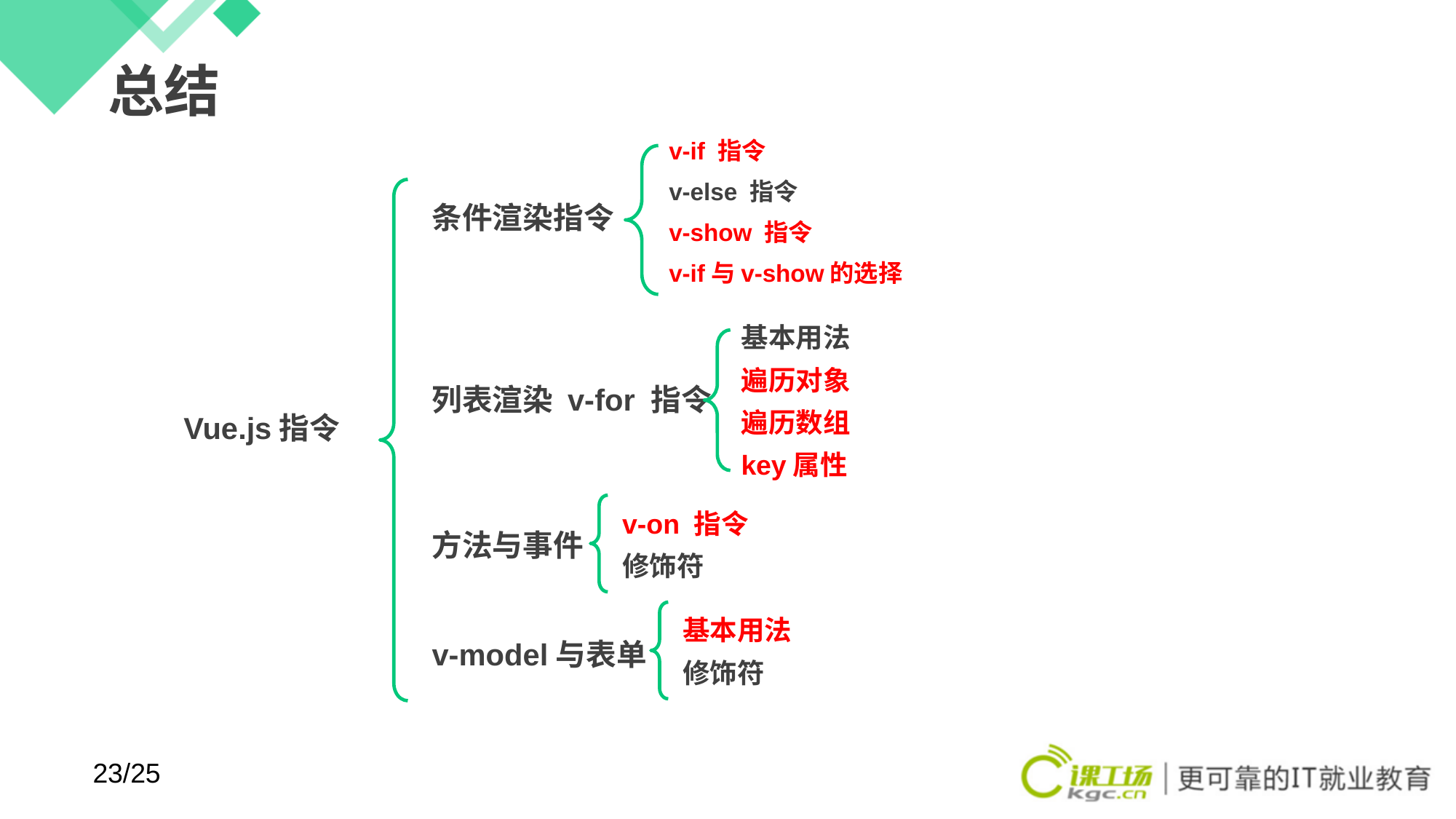

# 总结
v-if 指令
v-else 指令
v-show 指令
v-if与v-show的选择

条件渲染指令

列表渲染 v-for 指令

方法与事件

v-model与表单

基本用法
遍历对象
遍历数组
key属性

Vue.js指令
v-on 指令
修饰符

基本用法
修饰符